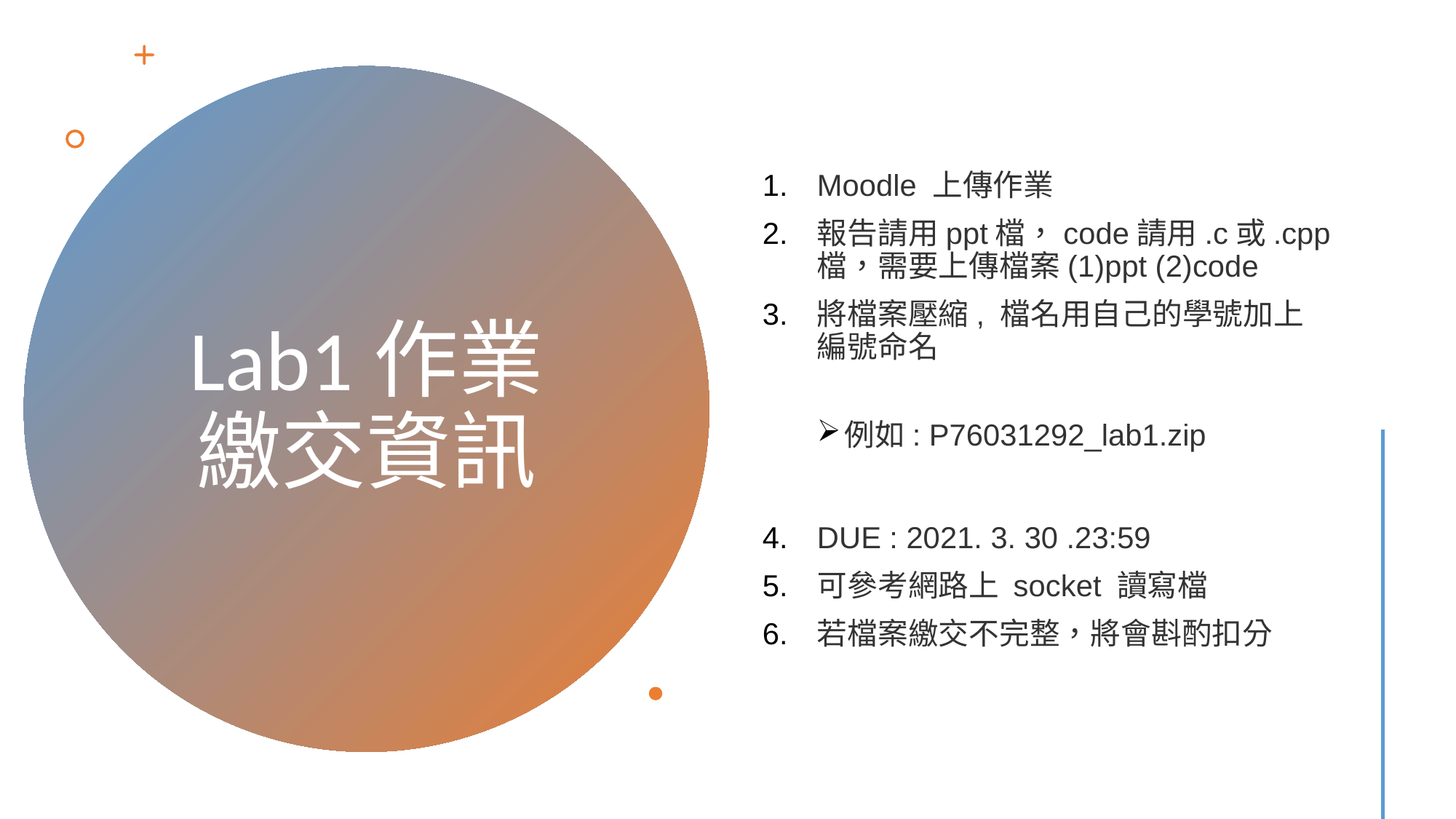

Moodle 上傳作業
報告請用ppt檔，code請用.c或.cpp檔，需要上傳檔案(1)ppt (2)code
將檔案壓縮, 檔名用自己的學號加上編號命名

例如: P76031292_lab1.zip

DUE : 2021. 3. 30 .23:59
可參考網路上 socket 讀寫檔
若檔案繳交不完整，將會斟酌扣分

# Lab1作業繳交資訊